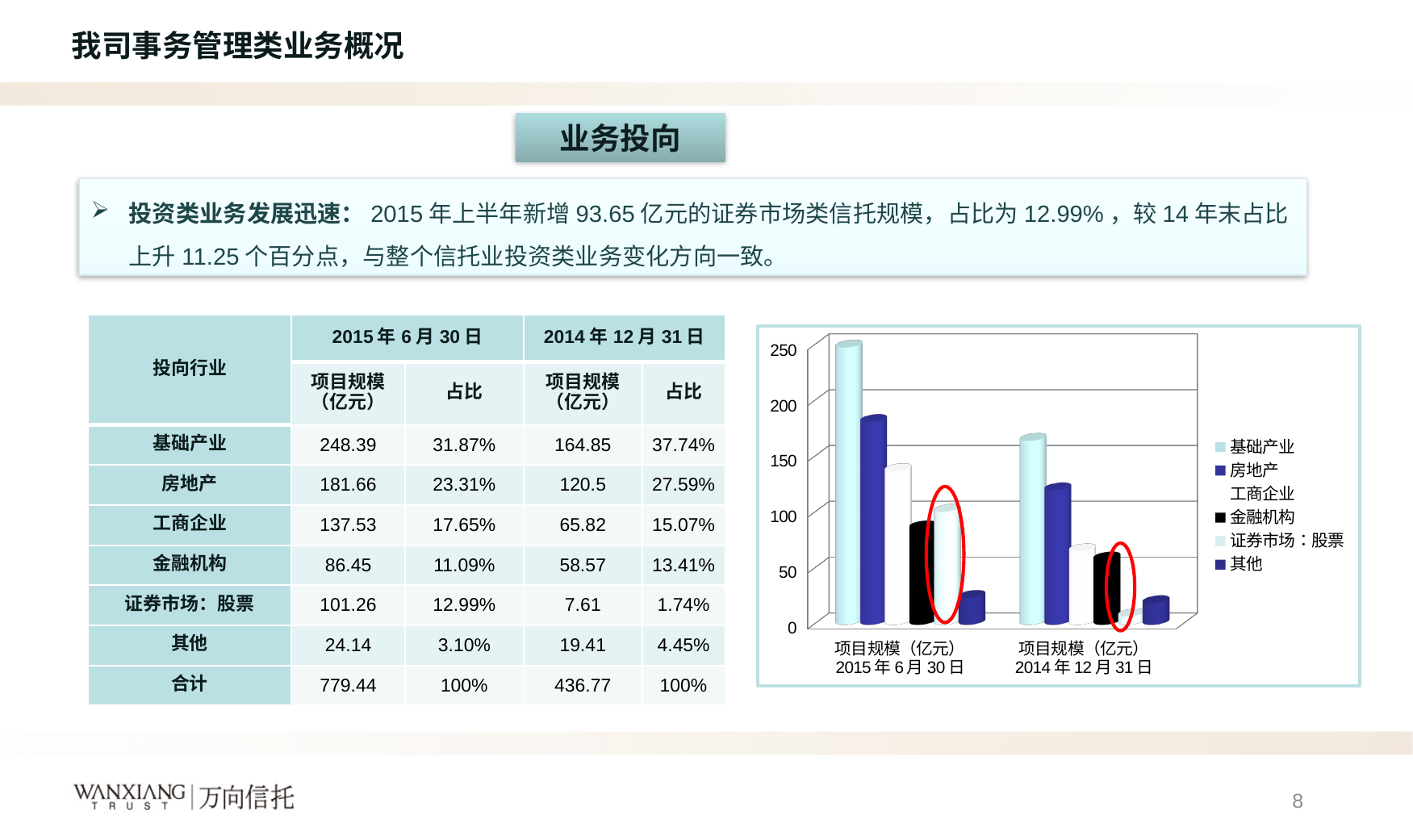

标  题 一
我司事务管理类业务概况
业务投向
投资类业务发展迅速：2015年上半年新增93.65亿元的证券市场类信托规模，占比为12.99%，较14年末占比上升11.25个百分点，与整个信托业投资类业务变化方向一致。
| 投向行业 | 2015年6月30日 |  | 2014年12月31日 |  |
| --- | --- | --- | --- | --- |
|  | 项目规模 （亿元） | 占比 | 项目规模 （亿元） | 占比 |
| 基础产业 | 248.39 | 31.87% | 164.85 | 37.74% |
| 房地产 | 181.66 | 23.31% | 120.5 | 27.59% |
| 工商企业 | 137.53 | 17.65% | 65.82 | 15.07% |
| 金融机构 | 86.45 | 11.09% | 58.57 | 13.41% |
| 证券市场：股票 | 101.26 | 12.99% | 7.61 | 1.74% |
| 其他 | 24.14 | 3.10% | 19.41 | 4.45% |
| 合计 | 779.44 | 100% | 436.77 | 100% |

[unsupported chart]

8